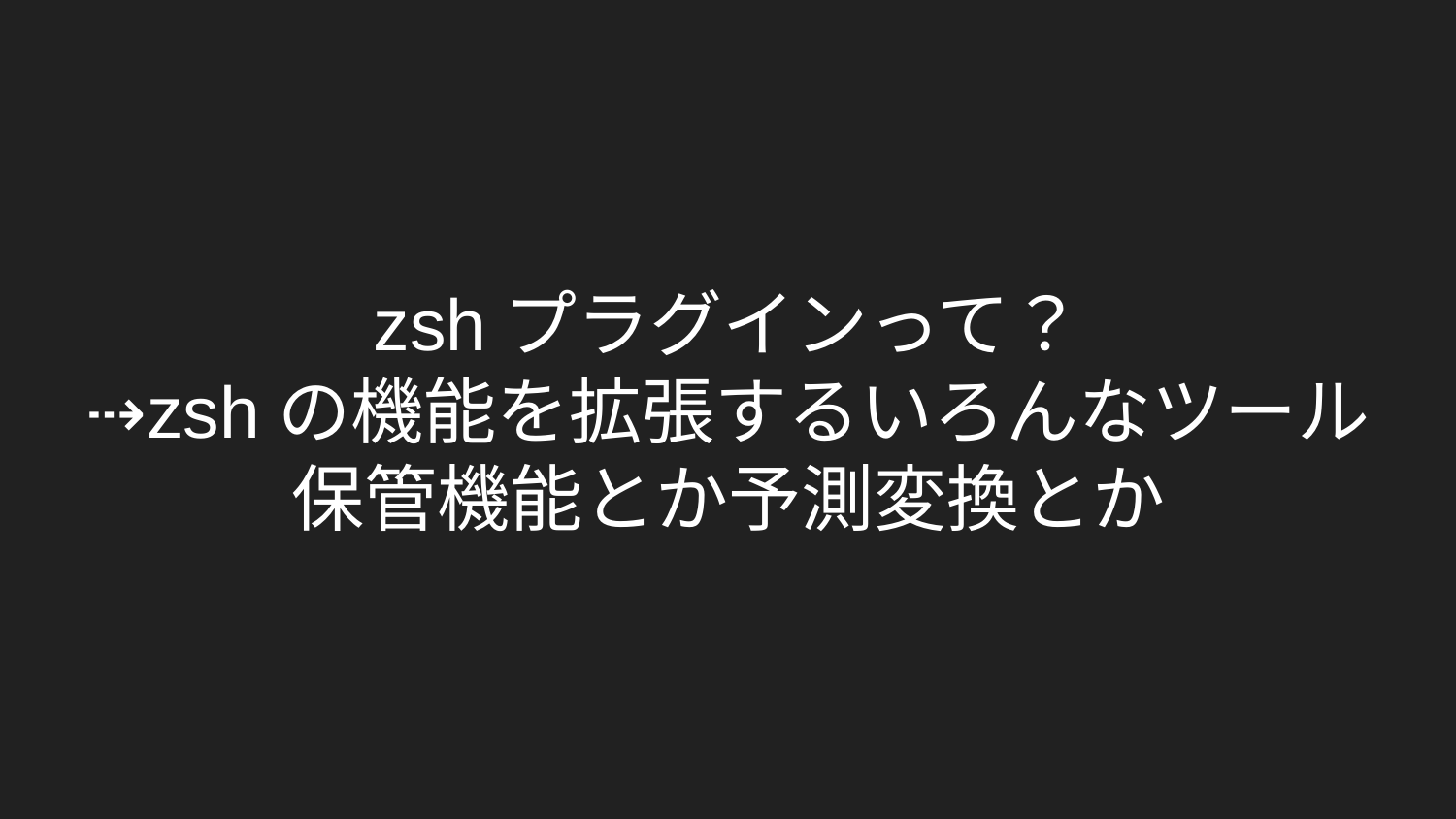

# zshプラグインって？
⇢zshの機能を拡張するいろんなツール
保管機能とか予測変換とか